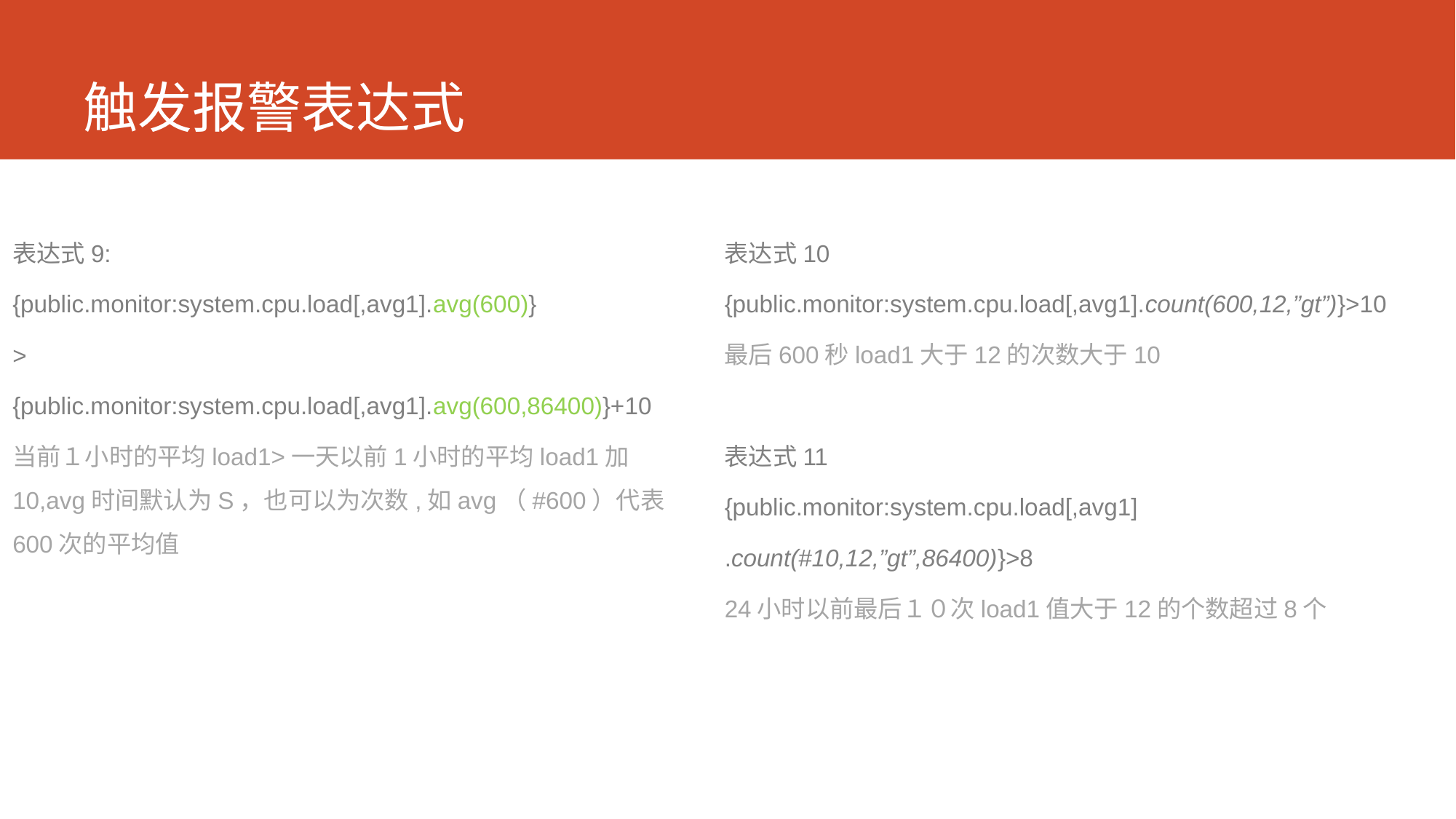

# 触发报警表达式
表达式9:
{public.monitor:system.cpu.load[,avg1].avg(600)}
>
{public.monitor:system.cpu.load[,avg1].avg(600,86400)}+10
当前１小时的平均load1>一天以前1小时的平均load1加10,avg时间默认为S，也可以为次数,如avg（#600）代表600次的平均值
表达式10
{public.monitor:system.cpu.load[,avg1].count(600,12,”gt”)}>10
最后600秒load1大于12的次数大于10

表达式11
{public.monitor:system.cpu.load[,avg1]
.count(#10,12,”gt”,86400)}>8
24小时以前最后１０次load1值大于12的个数超过8个